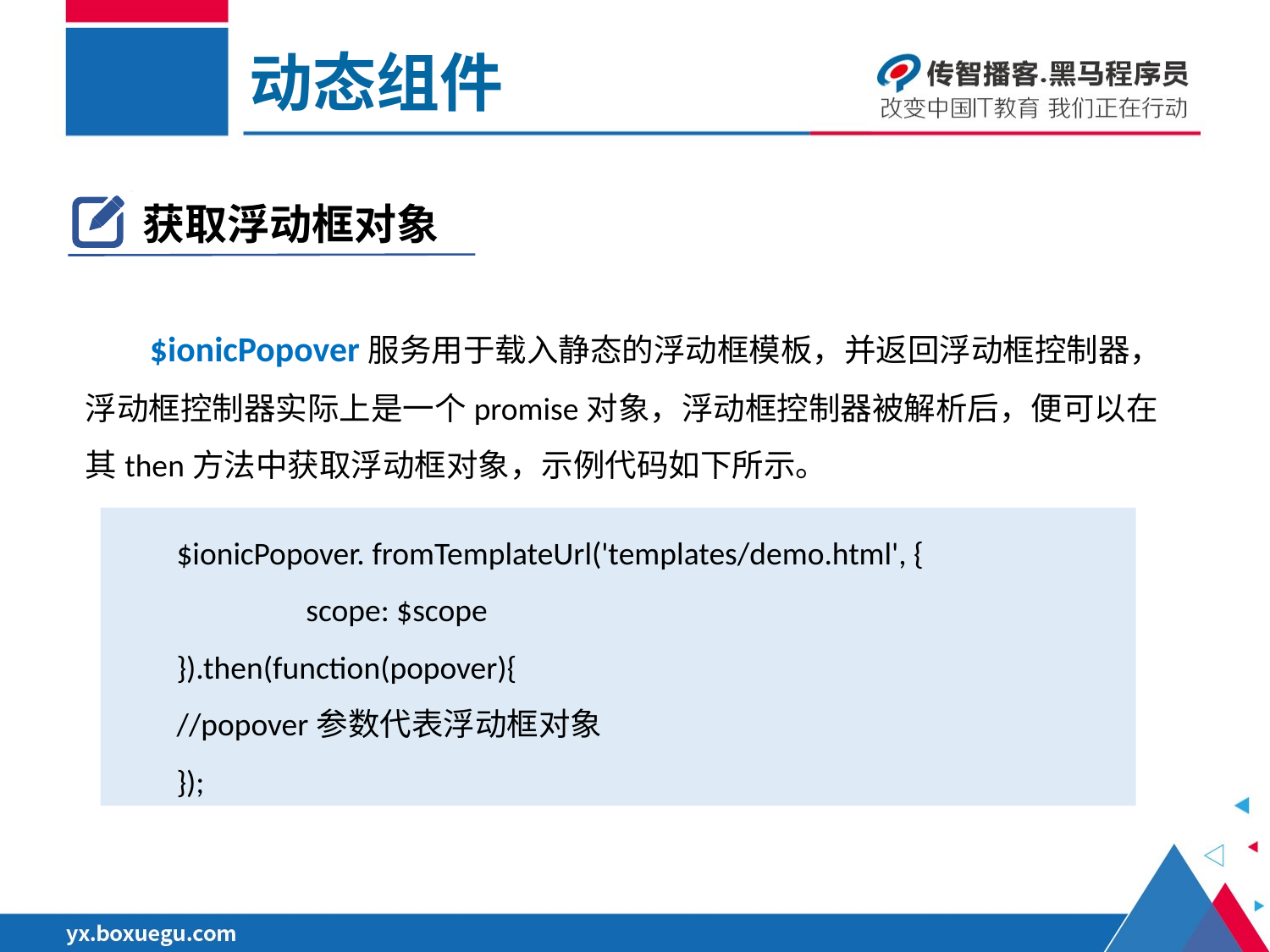

动态组件
获取浮动框对象

        $ionicPopover服务用于载入静态的浮动框模板，并返回浮动框控制器，浮动框控制器实际上是一个promise对象，浮动框控制器被解析后，便可以在其then方法中获取浮动框对象，示例代码如下所示。
$ionicPopover. fromTemplateUrl('templates/demo.html', {
                  scope: $scope
}).then(function(popover){
//popover参数代表浮动框对象
});